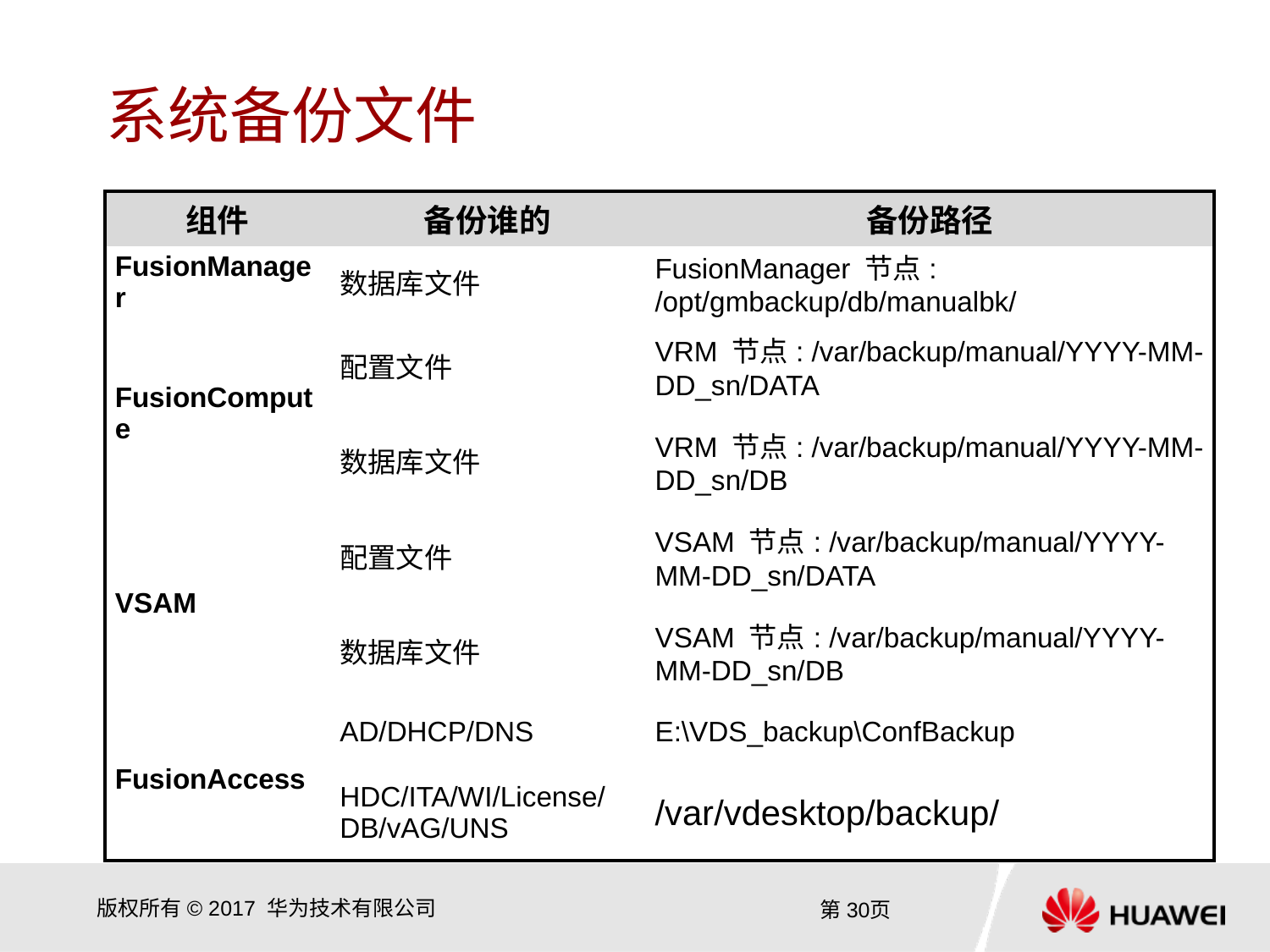

# 系统备份文件
| 组件 | 备份谁的 | 备份路径 |
| --- | --- | --- |
| FusionManager | 数据库文件 | FusionManager 节点: /opt/gmbackup/db/manualbk/ |
| FusionCompute | 配置文件 | VRM 节点: /var/backup/manual/YYYY-MM-DD\_sn/DATA |
|  | 数据库文件 | VRM 节点: /var/backup/manual/YYYY-MM-DD\_sn/DB |
| VSAM | 配置文件 | VSAM 节点: /var/backup/manual/YYYY-MM-DD\_sn/DATA |
|  | 数据库文件 | VSAM 节点: /var/backup/manual/YYYY-MM-DD\_sn/DB |
| FusionAccess | AD/DHCP/DNS | E:\VDS\_backup\ConfBackup |
|  | HDC/ITA/WI/License/DB/vAG/UNS | /var/vdesktop/backup/ |